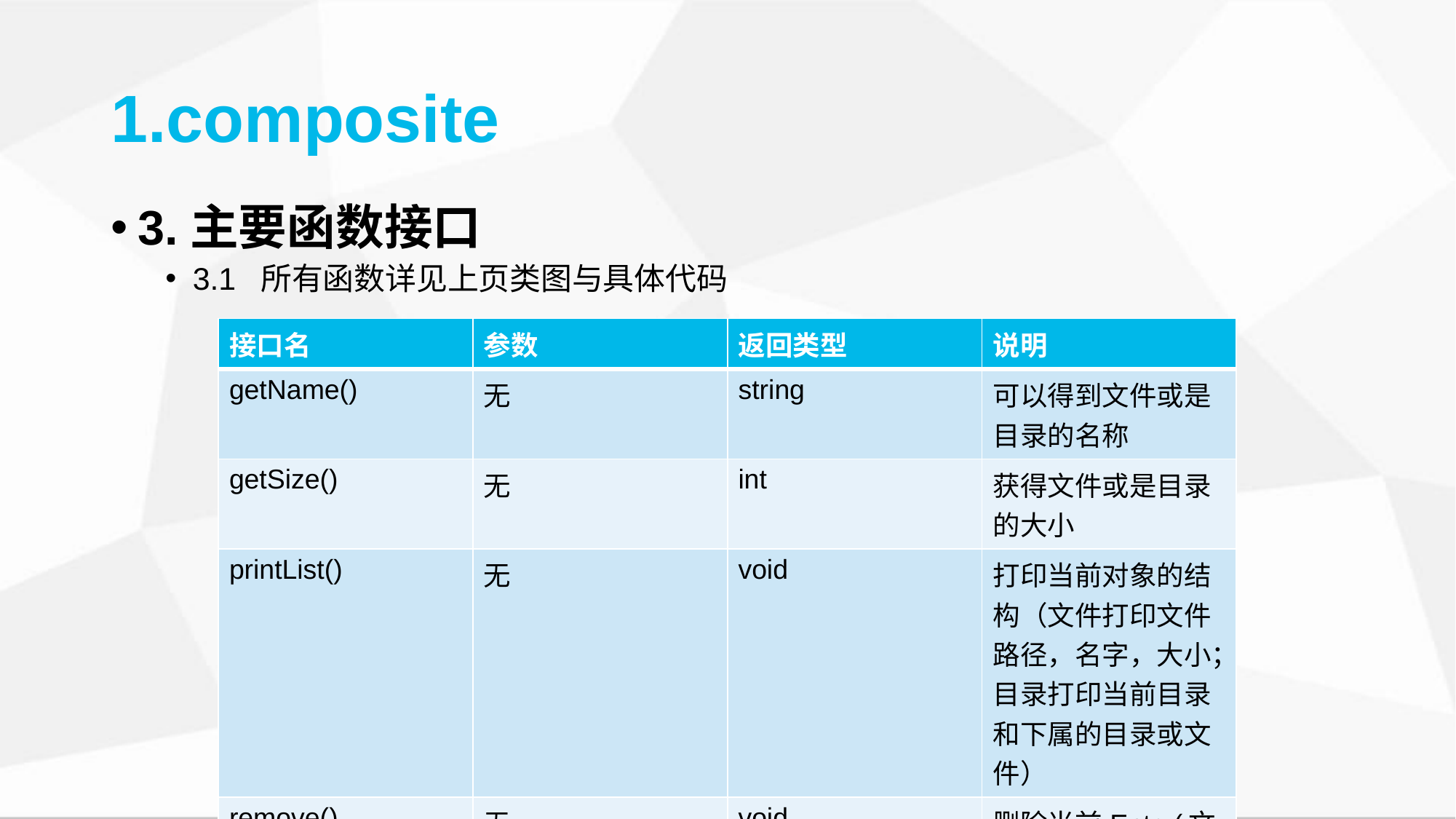

1.composite
3.主要函数接口
3.1  所有函数详见上页类图与具体代码

| 接口名 | 参数 | 返回类型 | 说明 |
| --- | --- | --- | --- |
| getName() | 无 | string | 可以得到文件或是目录的名称 |
| getSize() | 无 | int | 获得文件或是目录的大小 |
| printList() | 无 | void | 打印当前对象的结构（文件打印文件路径，名字，大小；目录打印当前目录和下属的目录或文件） |
| remove() | 无 | void | 删除当前Entry(文件或是目录) |